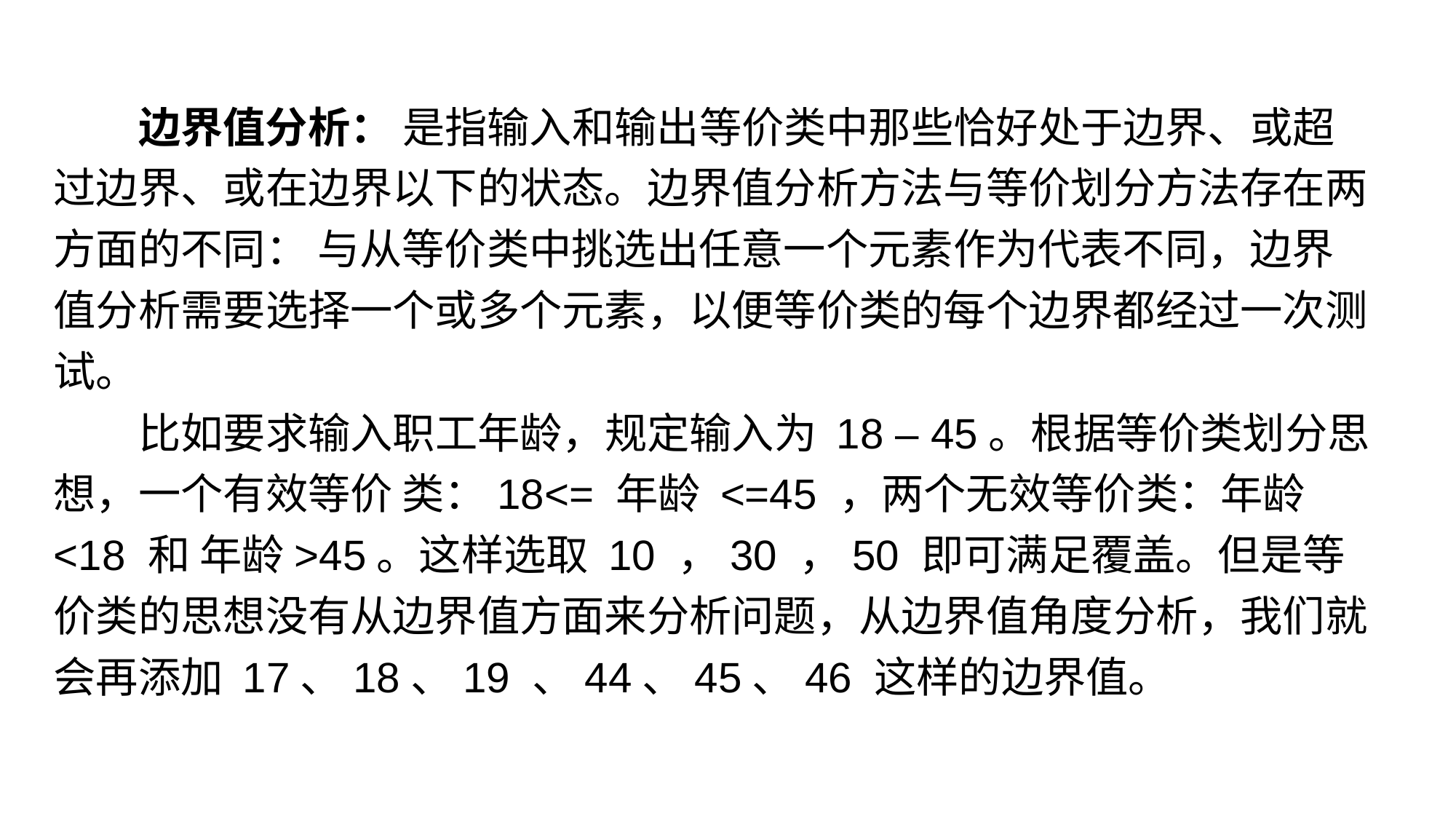

边界值分析： 是指输入和输出等价类中那些恰好处于边界、或超过边界、或在边界以下的状态。边界值分析方法与等价划分方法存在两方面的不同： 与从等价类中挑选出任意一个元素作为代表不同，边界值分析需要选择一个或多个元素，以便等价类的每个边界都经过一次测试。
比如要求输入职工年龄，规定输入为 18 – 45。根据等价类划分思想，一个有效等价 类：18<= 年龄 <=45 ，两个无效等价类：年龄<18 和 年龄>45。这样选取 10 ，30 ，50 即可满足覆盖。但是等价类的思想没有从边界值方面来分析问题，从边界值角度分析，我们就会再添加 17、18、19 、44、45、46 这样的边界值。